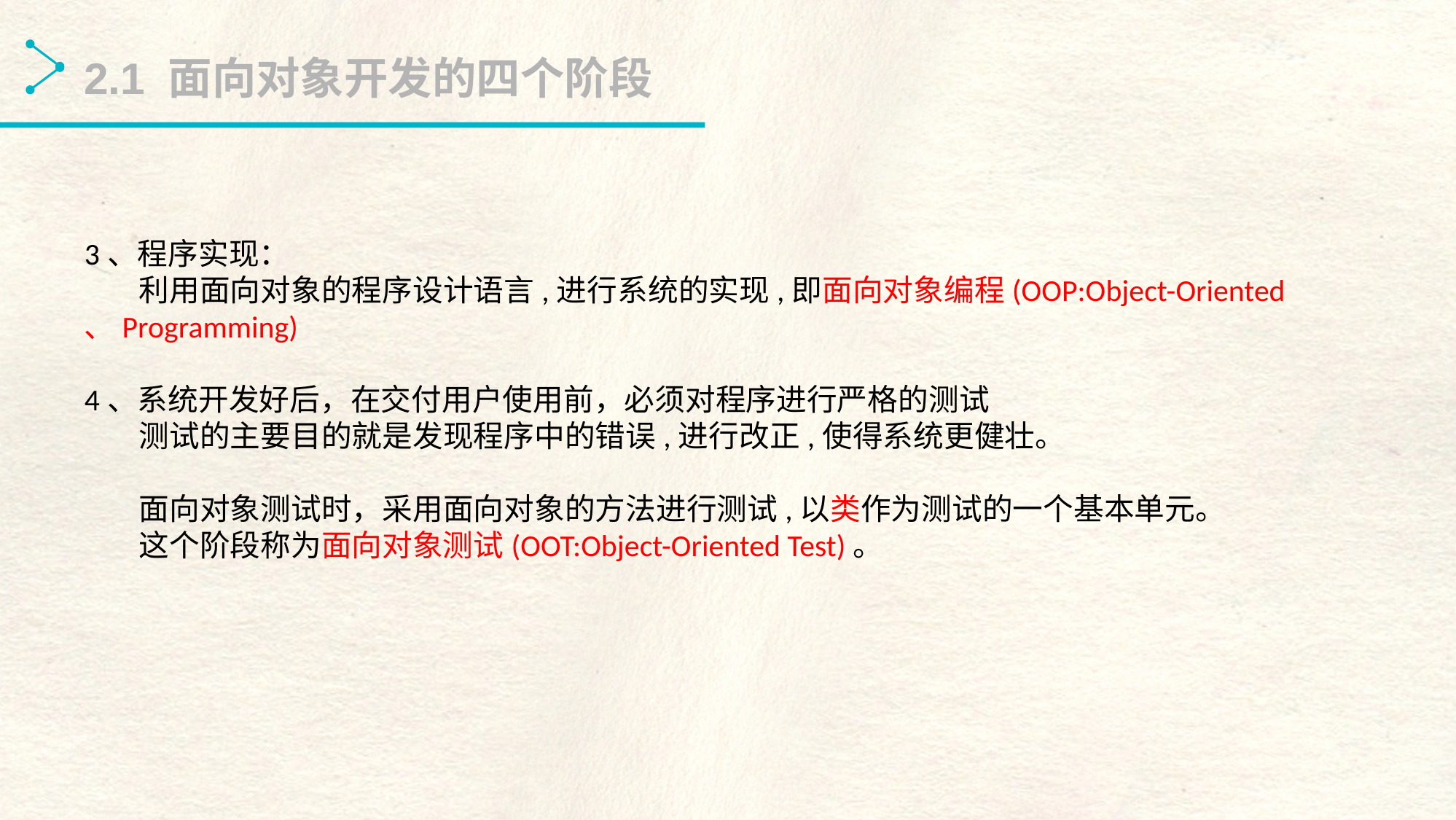

2.1 面向对象开发的四个阶段

3、程序实现：
       利用面向对象的程序设计语言,进行系统的实现,即面向对象编程(OOP:Object-Oriented 、Programming)

4、系统开发好后，在交付用户使用前，必须对程序进行严格的测试
       测试的主要目的就是发现程序中的错误,进行改正,使得系统更健壮。

       面向对象测试时，采用面向对象的方法进行测试,以类作为测试的一个基本单元。
       这个阶段称为面向对象测试(OOT:Object-Oriented Test)。